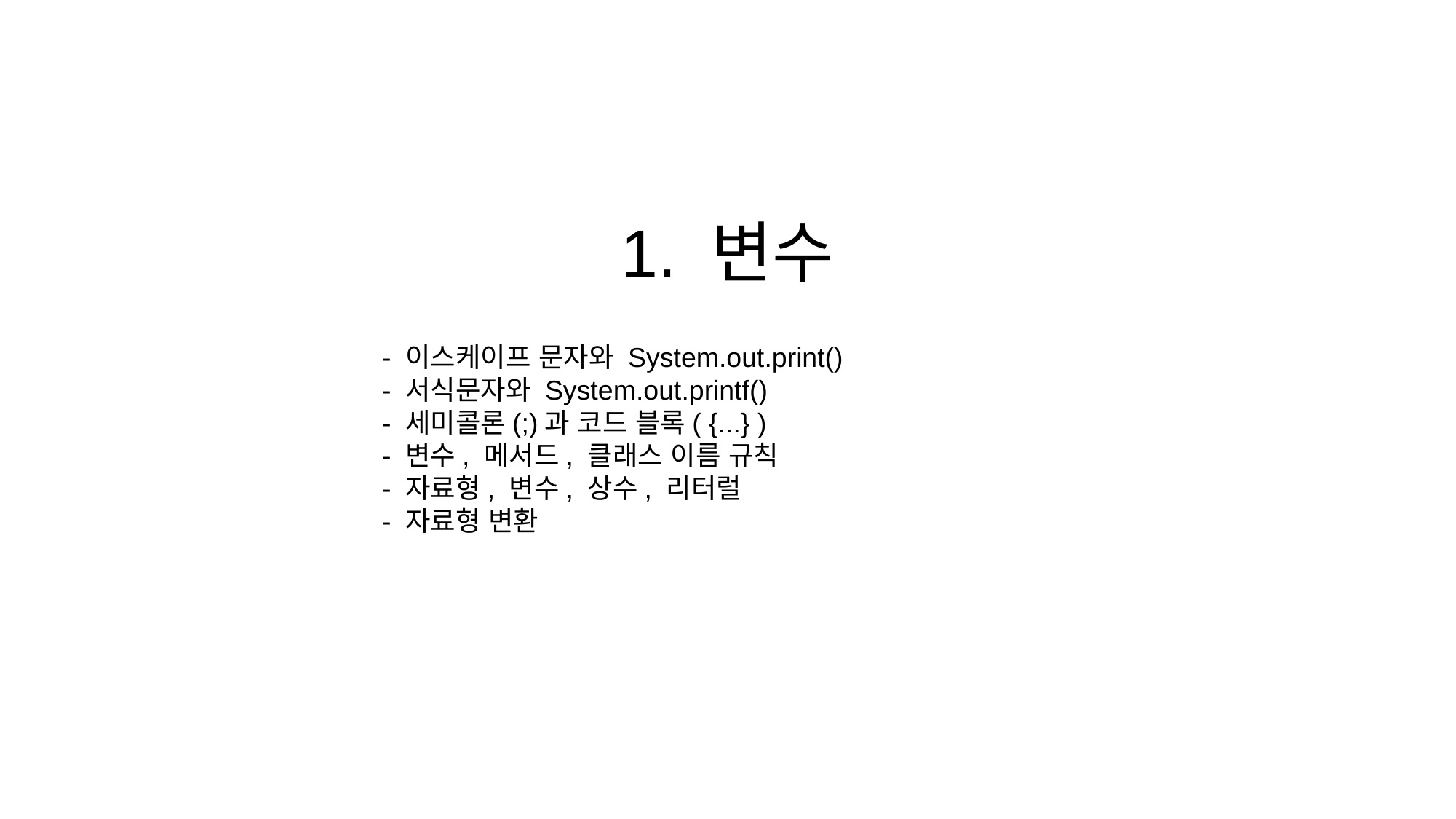

# 1. 변수
 - 이스케이프 문자와 System.out.print()
 - 서식문자와 System.out.printf()
 - 세미콜론(;)과 코드 블록( {...} )
 - 변수, 메서드, 클래스 이름 규칙
 - 자료형, 변수, 상수, 리터럴
 - 자료형 변환